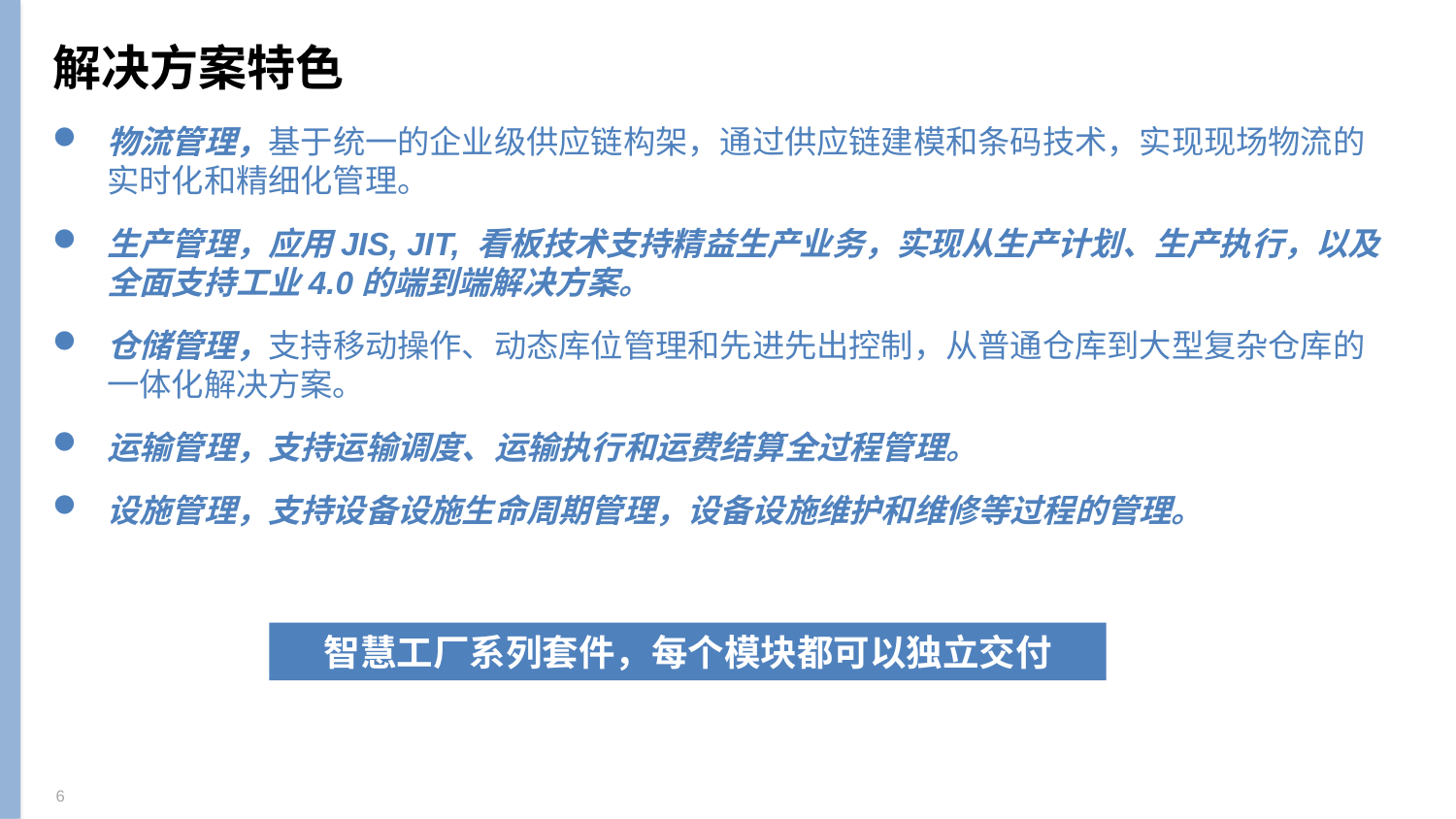

# 解决方案特色
物流管理，基于统一的企业级供应链构架，通过供应链建模和条码技术，实现现场物流的实时化和精细化管理。
生产管理，应用JIS, JIT, 看板技术支持精益生产业务，实现从生产计划、生产执行，以及全面支持工业4.0的端到端解决方案。
仓储管理，支持移动操作、动态库位管理和先进先出控制，从普通仓库到大型复杂仓库的一体化解决方案。
运输管理，支持运输调度、运输执行和运费结算全过程管理。
设施管理，支持设备设施生命周期管理，设备设施维护和维修等过程的管理。
智慧工厂系列套件，每个模块都可以独立交付
6